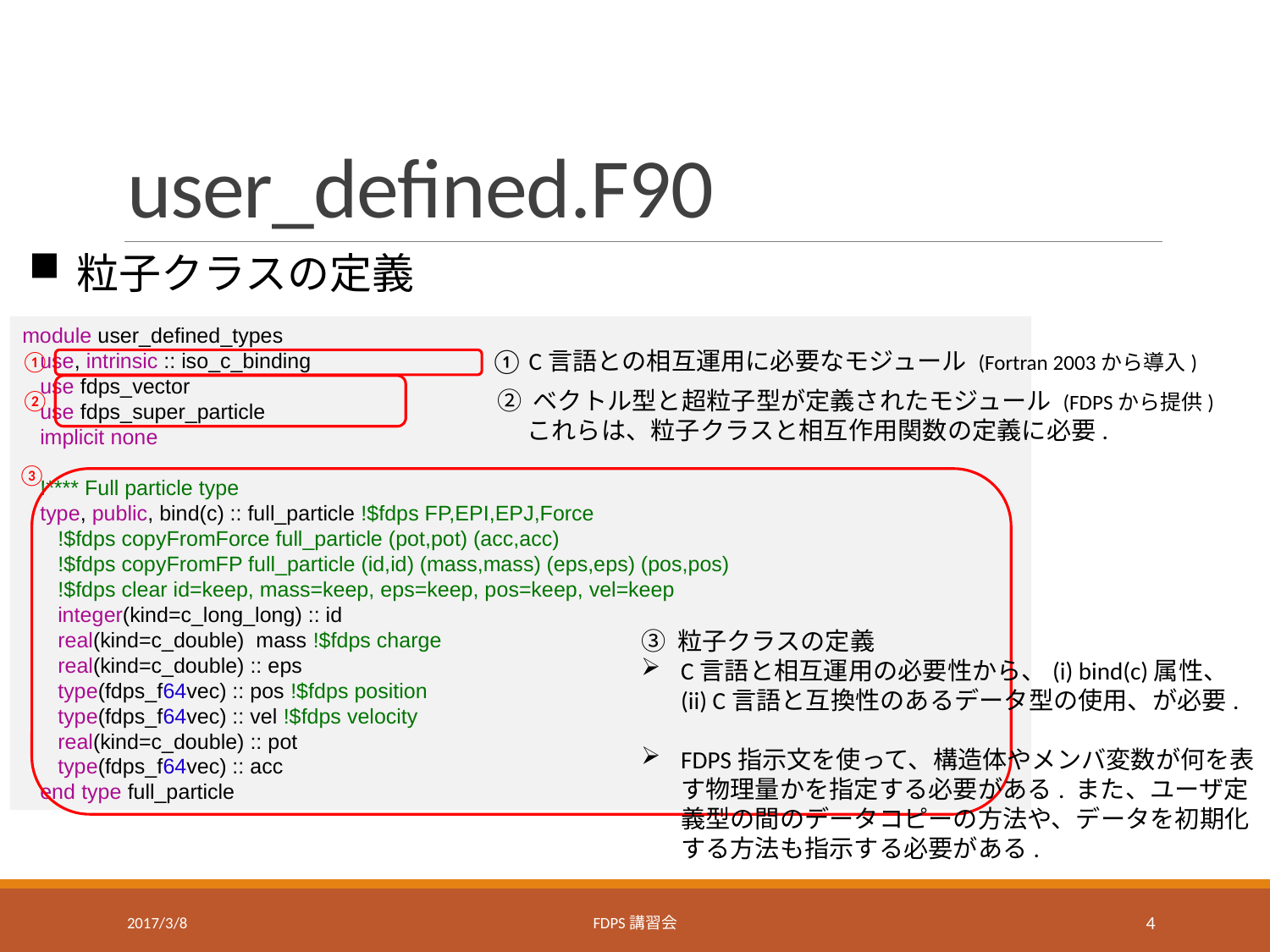

# user_defined.F90
粒子クラスの定義
module user_defined_types
   use, intrinsic :: iso_c_binding
   use fdps_vector
   use fdps_super_particle
   implicit none

   !**** Full particle type
   type, public, bind(c) :: full_particle !$fdps FP,EPI,EPJ,Force
      !$fdps copyFromForce full_particle (pot,pot) (acc,acc)
      !$fdps copyFromFP full_particle (id,id) (mass,mass) (eps,eps) (pos,pos)
      !$fdps clear id=keep, mass=keep, eps=keep, pos=keep, vel=keep
      integer(kind=c_long_long) :: id
      real(kind=c_double)  mass !$fdps charge
      real(kind=c_double) :: eps
      type(fdps_f64vec) :: pos !$fdps position
      type(fdps_f64vec) :: vel !$fdps velocity
      real(kind=c_double) :: pot
      type(fdps_f64vec) :: acc
   end type full_particle
① C言語との相互運用に必要なモジュール (Fortran 2003から導入)
①

② ベクトル型と超粒子型が定義されたモジュール (FDPSから提供)
これらは、粒子クラスと相互作用関数の定義に必要.
②
③

③ 粒子クラスの定義
C言語と相互運用の必要性から、(i) bind(c)属性、(ii) C言語と互換性のあるデータ型の使用、が必要.

FDPS指示文を使って、構造体やメンバ変数が何を表す物理量かを指定する必要がある. また、ユーザ定義型の間のデータコピーの方法や、データを初期化する方法も指示する必要がある.
2017/3/8
FDPS講習会
4